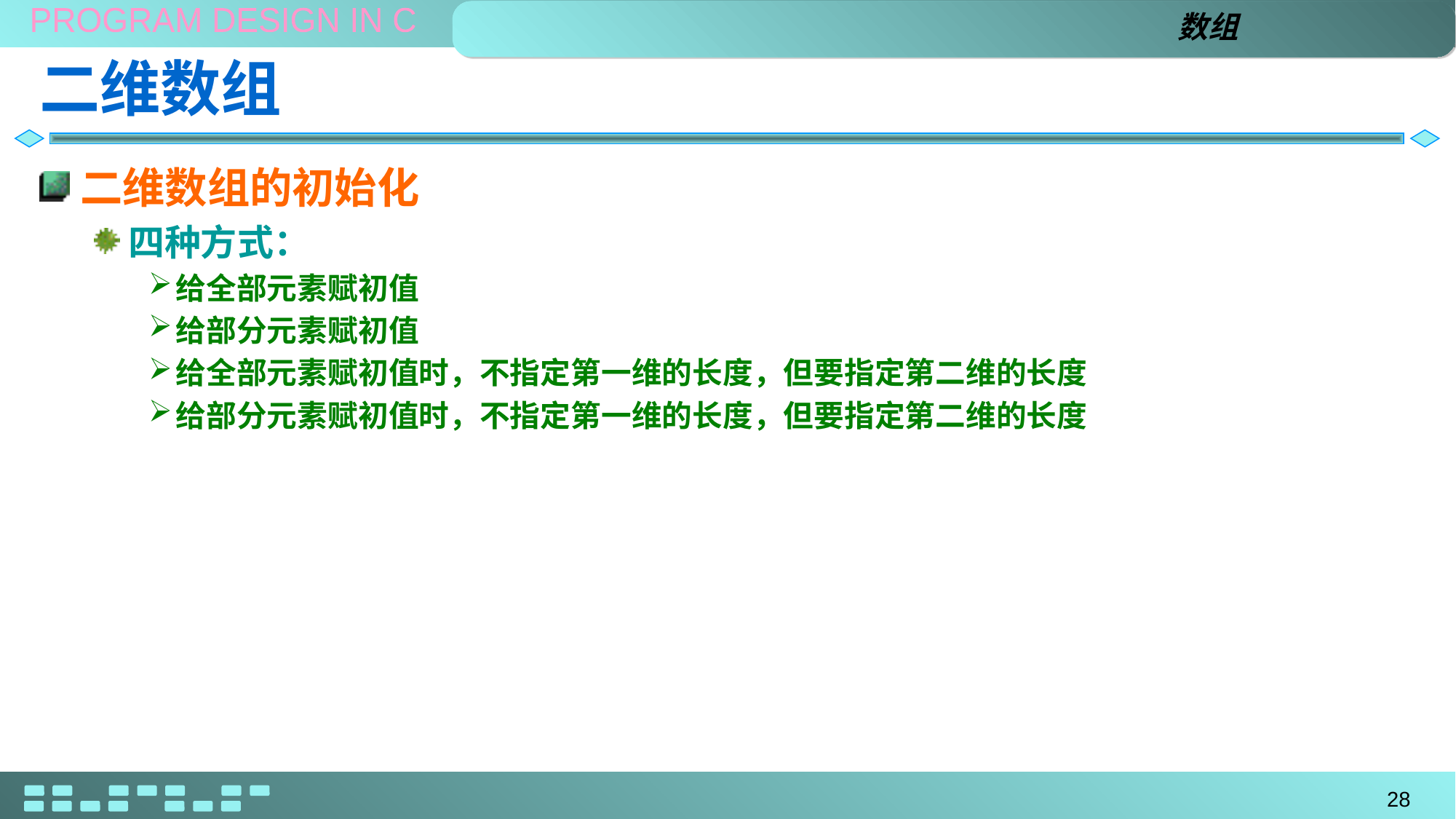

数组
# 二维数组
二维数组的初始化
四种方式：
给全部元素赋初值
给部分元素赋初值
给全部元素赋初值时，不指定第一维的长度，但要指定第二维的长度
给部分元素赋初值时，不指定第一维的长度，但要指定第二维的长度
28